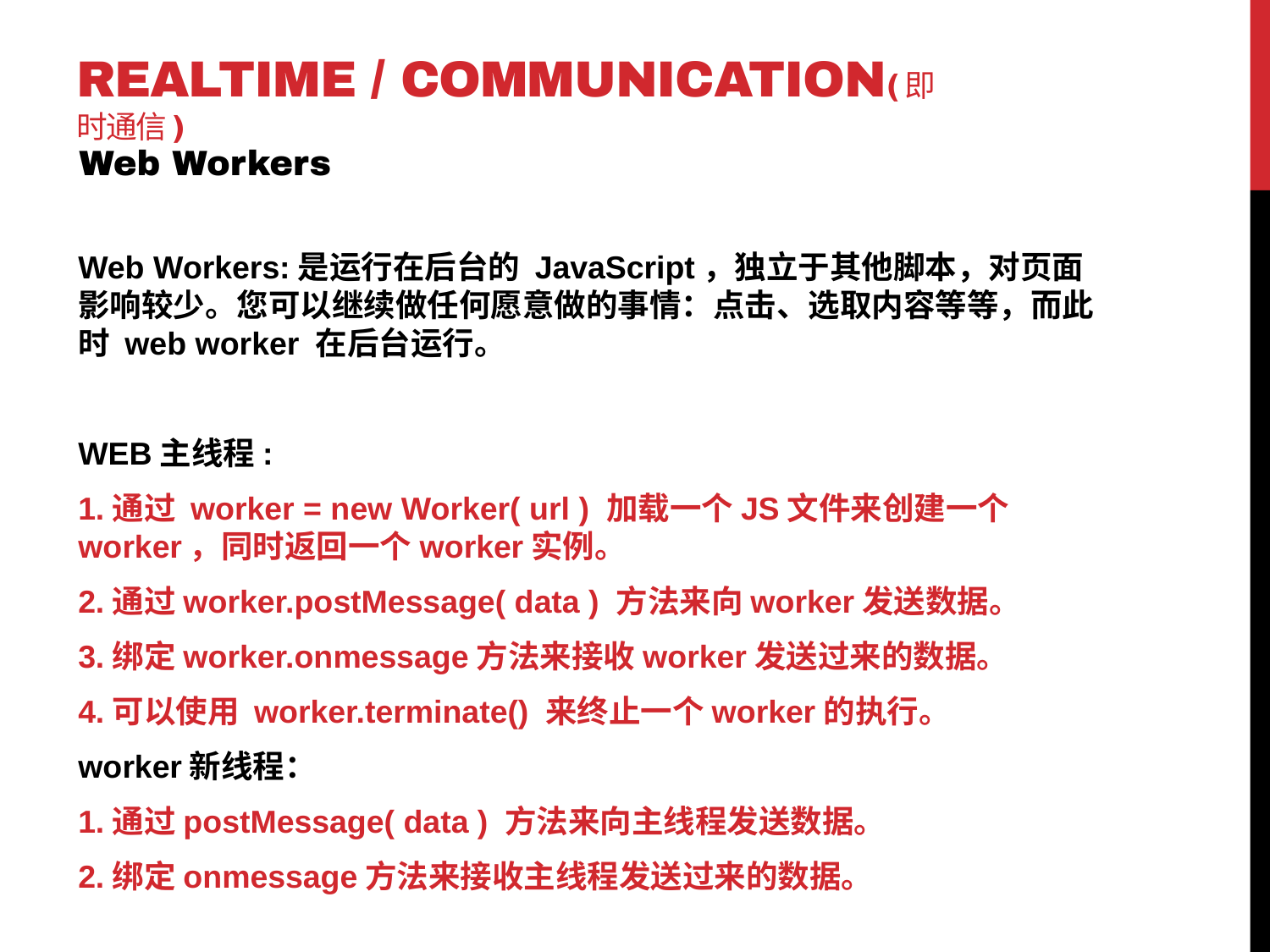

# Realtime / Communication(即时通信)
Web Workers
Web Workers:是运行在后台的 JavaScript，独立于其他脚本，对页面影响较少。您可以继续做任何愿意做的事情：点击、选取内容等等，而此时 web worker 在后台运行。

WEB主线程:
1.通过 worker = new Worker( url ) 加载一个JS文件来创建一个worker，同时返回一个worker实例。
2.通过worker.postMessage( data ) 方法来向worker发送数据。
3.绑定worker.onmessage方法来接收worker发送过来的数据。
4.可以使用 worker.terminate() 来终止一个worker的执行。
worker新线程：
1.通过postMessage( data ) 方法来向主线程发送数据。
2.绑定onmessage方法来接收主线程发送过来的数据。